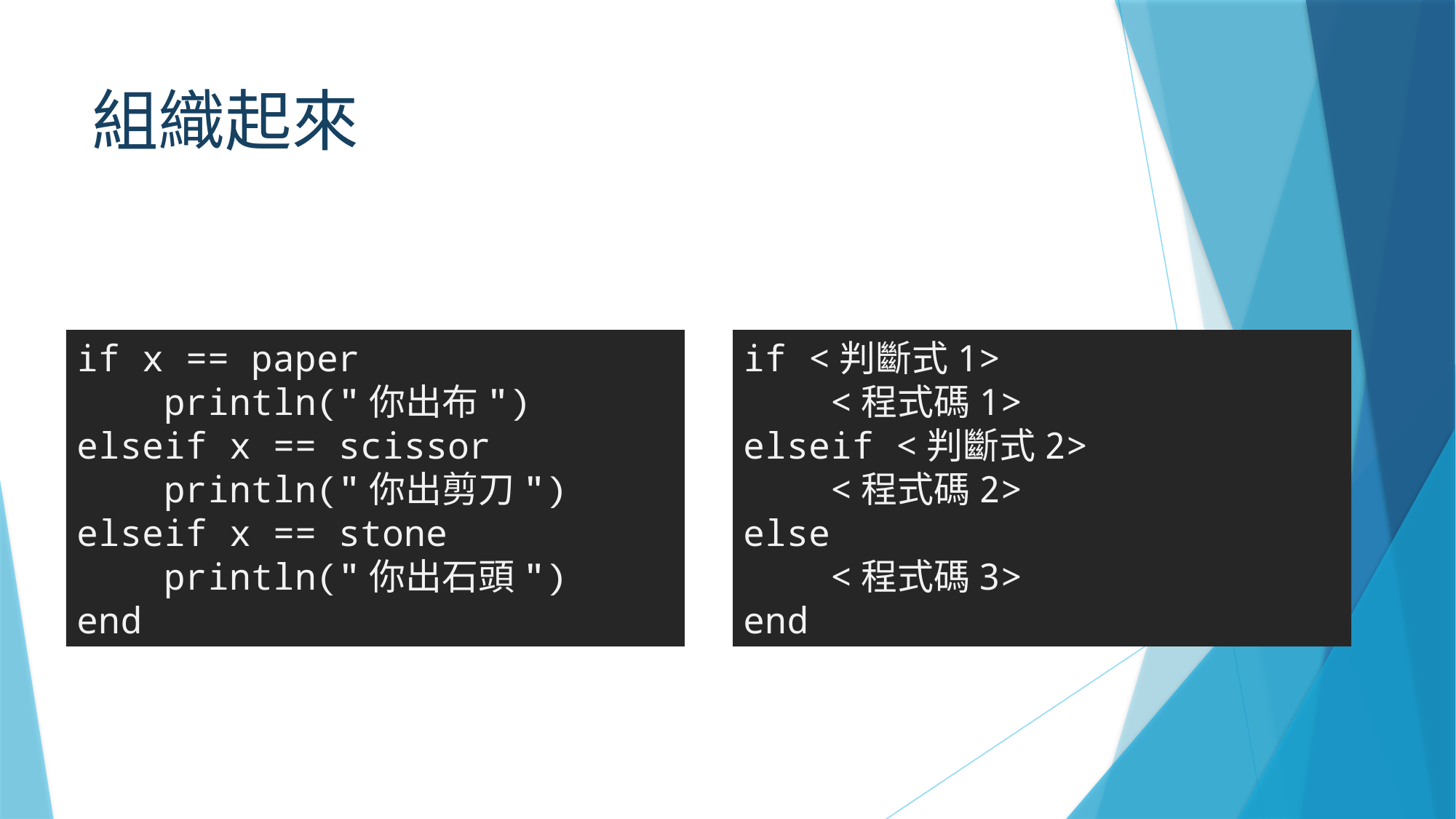

# 組織起來

if x == paper
    println("你出布")
elseif x == scissor
    println("你出剪刀")
elseif x == stone
    println("你出石頭")
end
if <判斷式1>
    <程式碼1>
elseif <判斷式2>
    <程式碼2>
else
    <程式碼3>
end